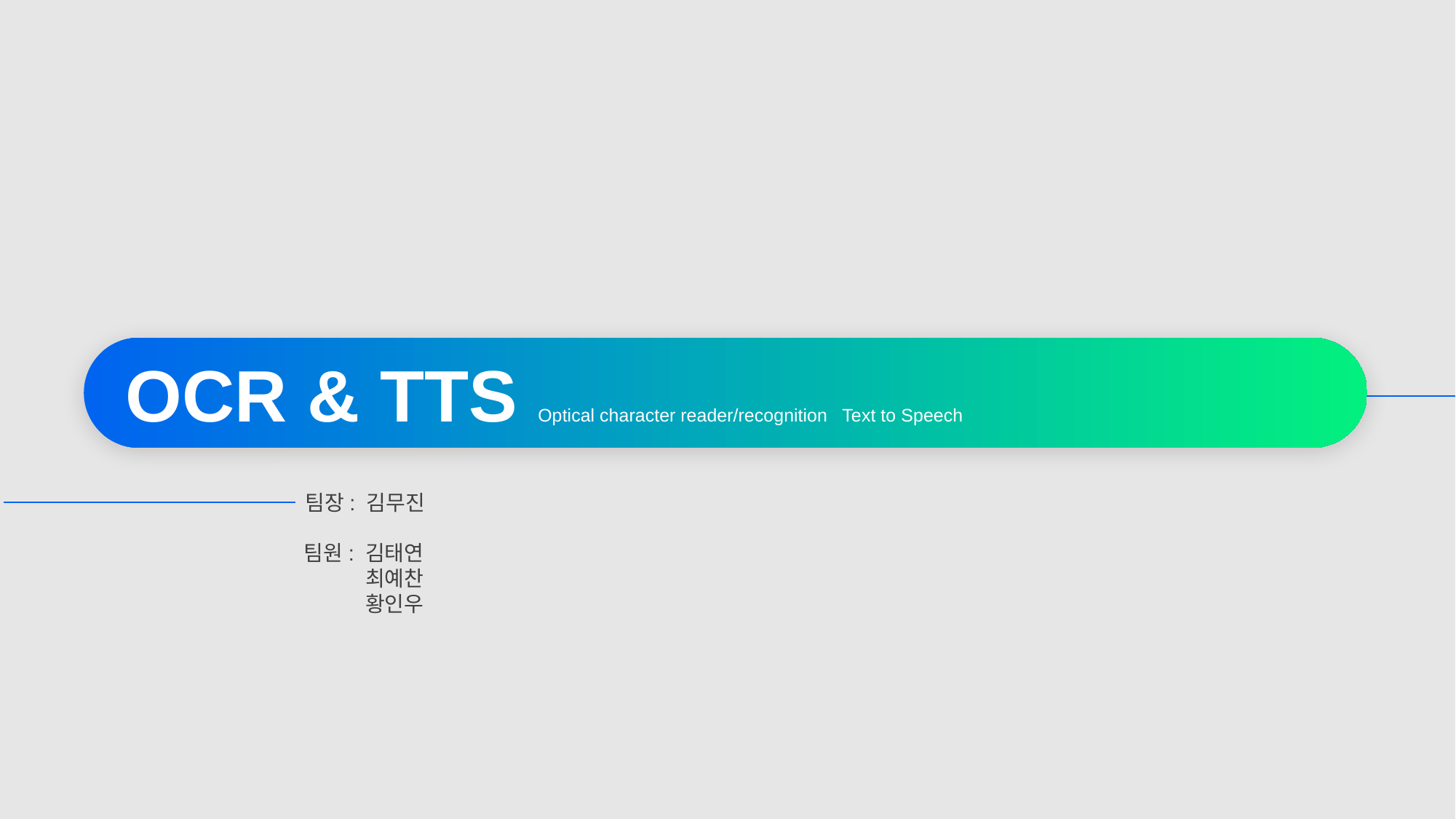

OCR & TTS Optical character reader/recognition   Text to Speech
팀장: 김무진
팀원: 김태연
최예찬
황인우